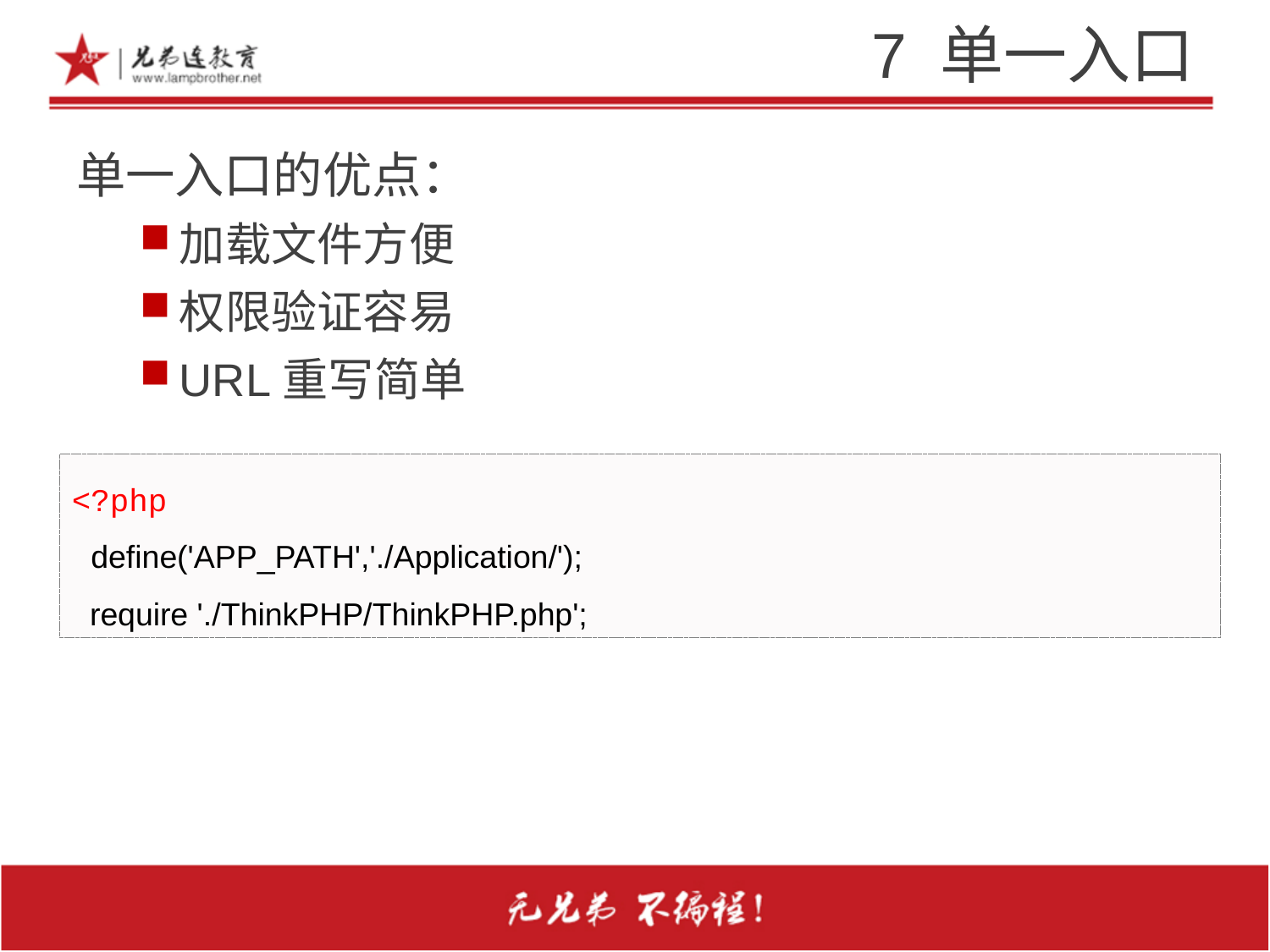

# 7 单一入口
单一入口的优点：
加载文件方便
权限验证容易
URL重写简单

<?php
 define('APP_PATH','./Application/');
  require './ThinkPHP/ThinkPHP.php';